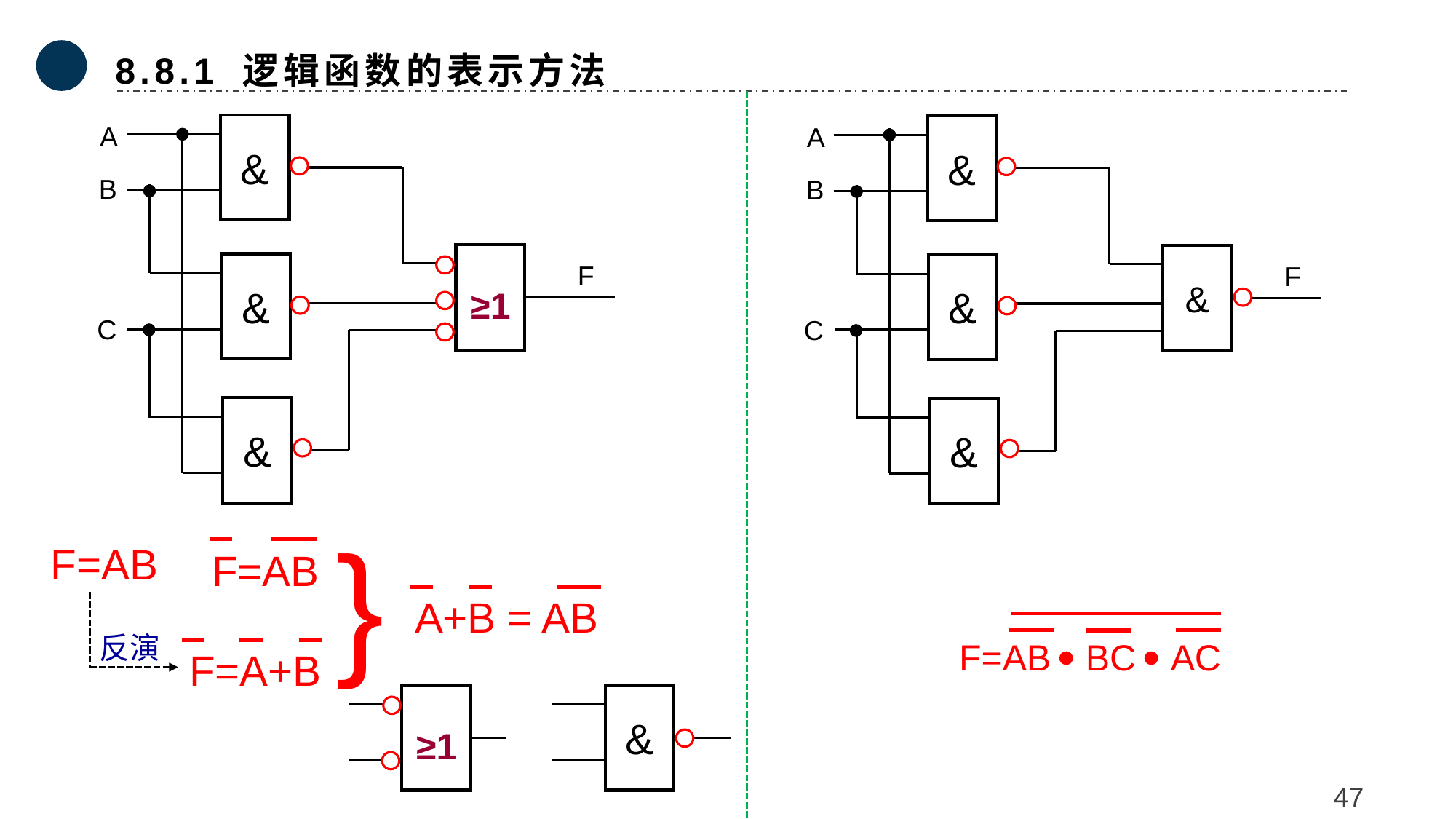

8.8.1 逻辑函数的表示方法

A
&

B

≥1
F
&
C

&

A
&

B

&
F
&
C

&

}
F=AB
F=AB
A+B = AB
反演
F=A+B
F=AB • BC • AC
≥1

&